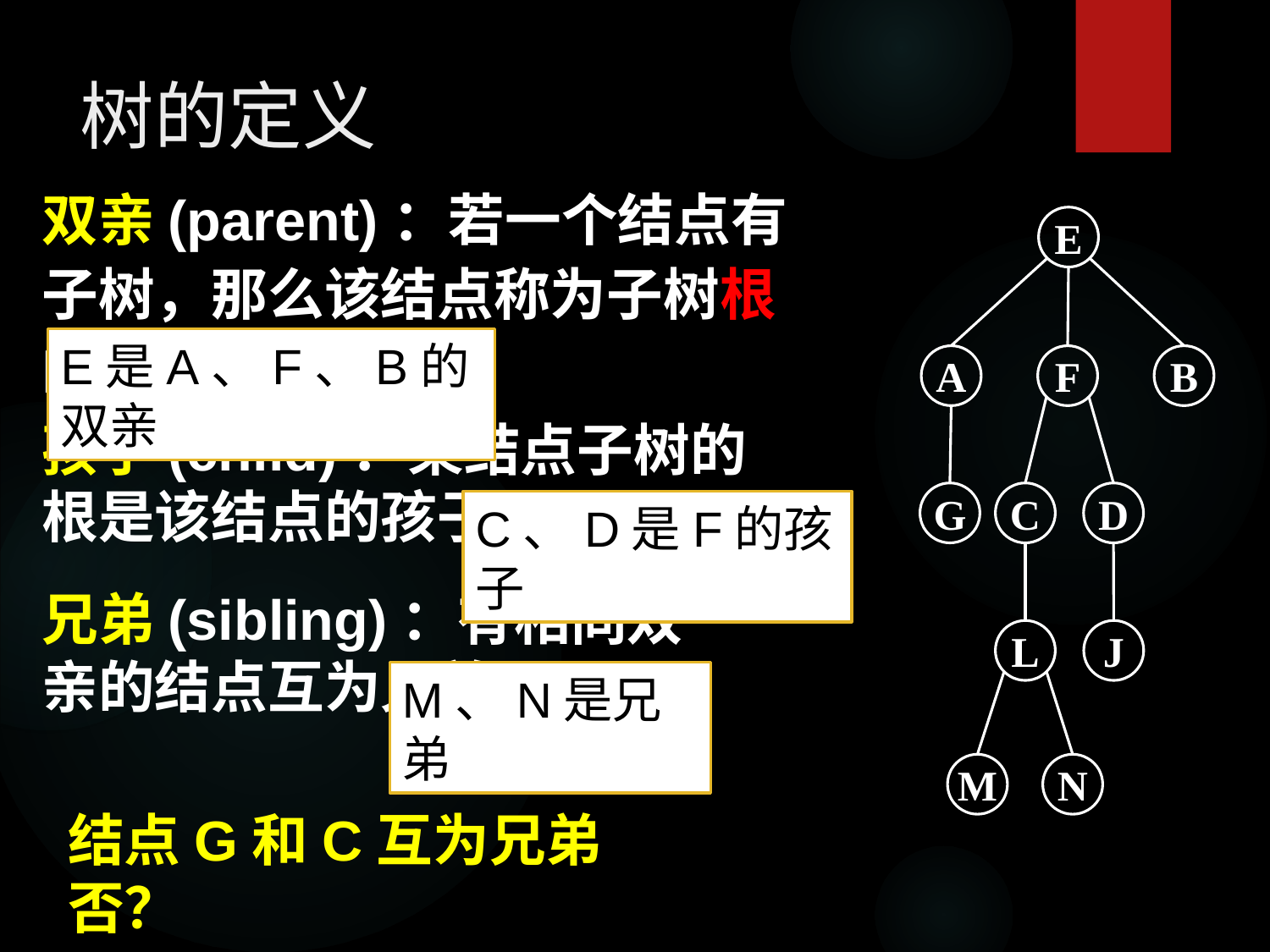

# 树的定义
双亲(parent)：若一个结点有子树，那么该结点称为子树根的双亲
E
A
F
B
G
C
D
L
J
M
N
E是A、F、B的双亲
孩子(child)：某结点子树的根是该结点的孩子
C、D是F的孩子
兄弟(sibling)：有相同双亲的结点互为兄弟
M、N是兄弟
结点G和C互为兄弟否？